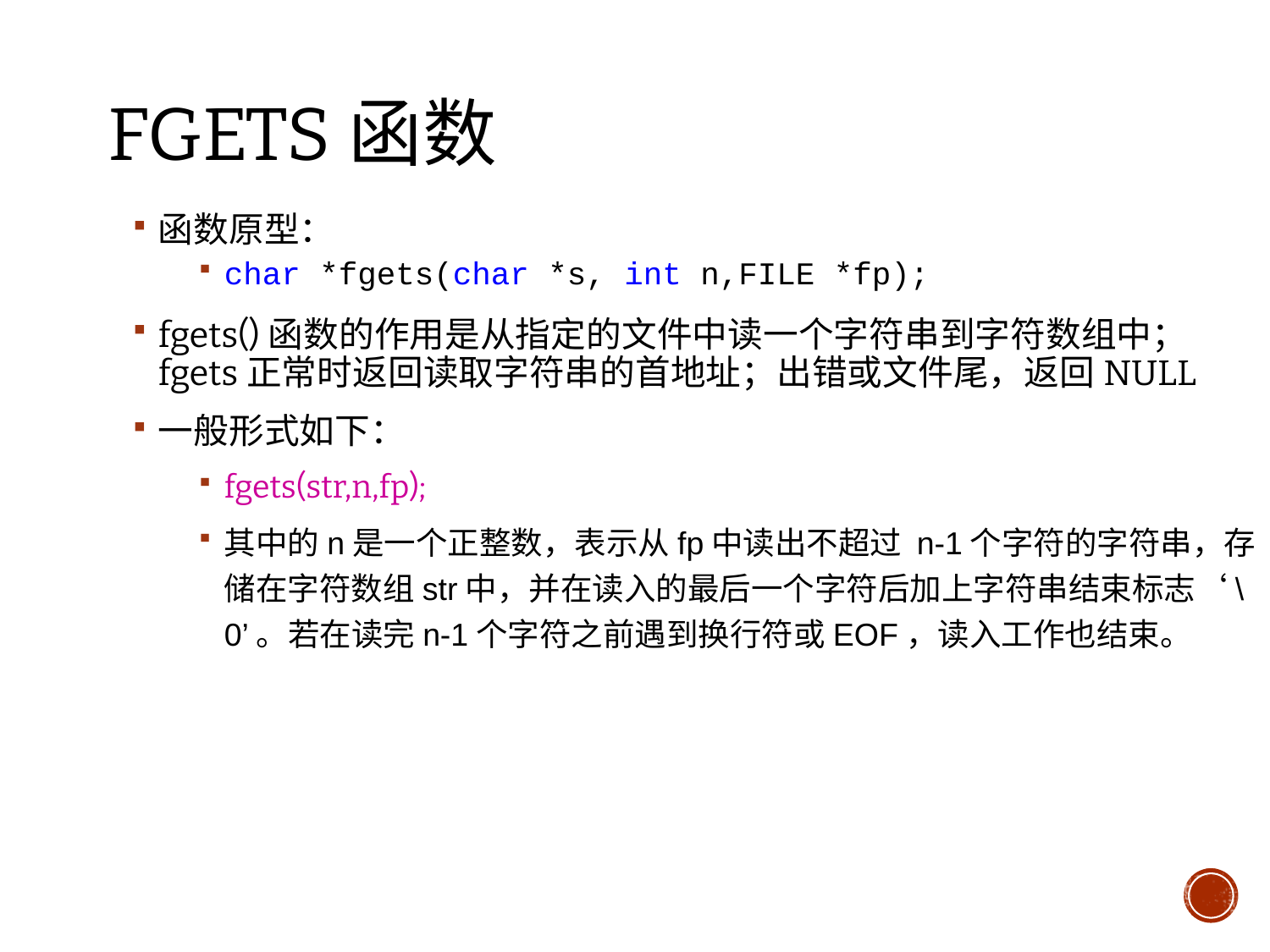

# fgets函数
函数原型：
char *fgets(char *s, int n,FILE *fp);
fgets()函数的作用是从指定的文件中读一个字符串到字符数组中；fgets正常时返回读取字符串的首地址；出错或文件尾，返回NULL
一般形式如下：
fgets(str,n,fp);
其中的n是一个正整数，表示从fp中读出不超过 n-1个字符的字符串，存储在字符数组str中，并在读入的最后一个字符后加上字符串结束标志‘\0’。若在读完n-1个字符之前遇到换行符或EOF，读入工作也结束。